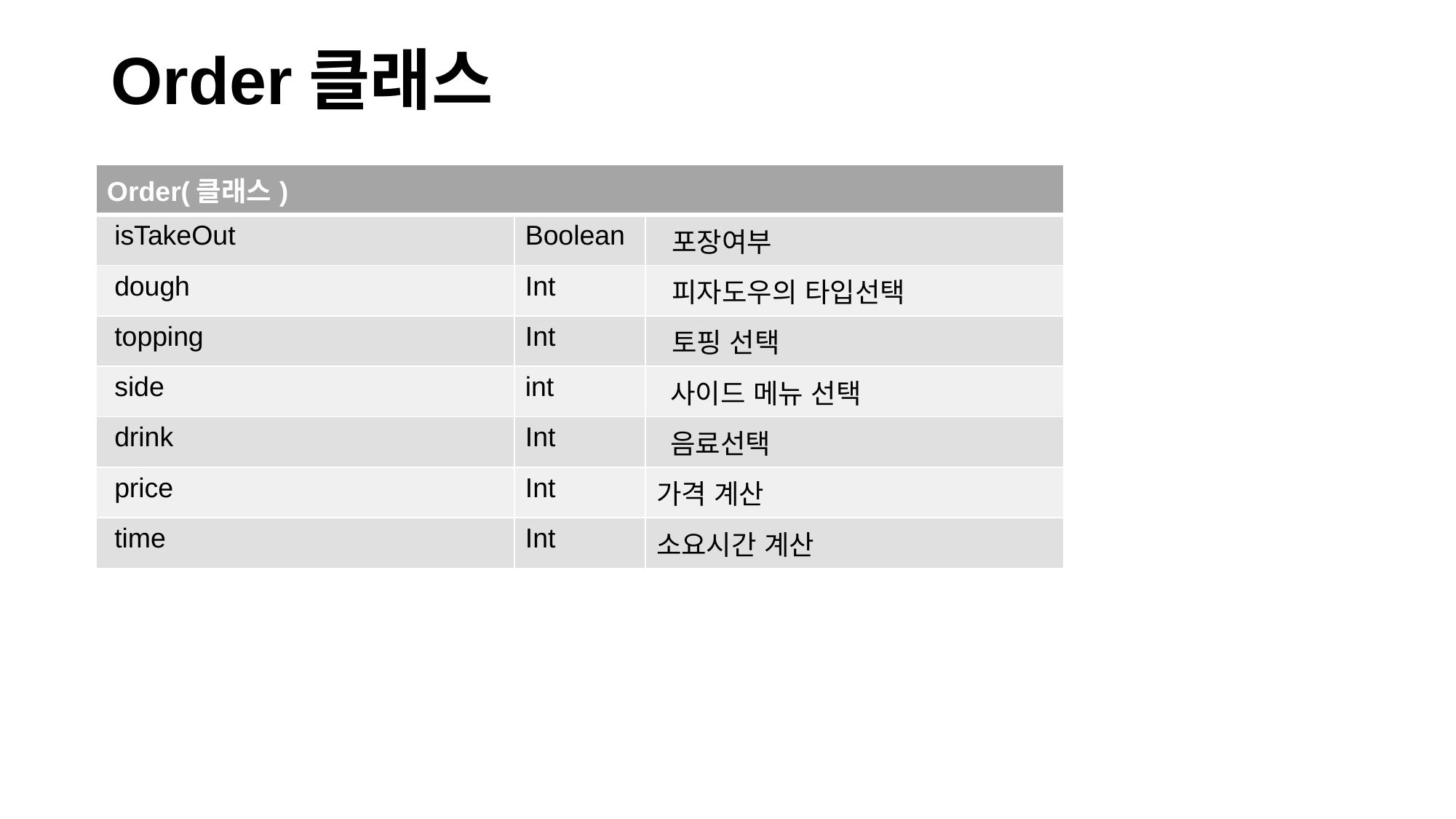

# Order클래스
| Order(클래스) |  |  |
| --- | --- | --- |
| isTakeOut | Boolean | 포장여부 |
| dough | Int | 피자도우의 타입선택 |
| topping | Int | 토핑 선택 |
| side | int | 사이드 메뉴 선택 |
| drink | Int | 음료선택 |
| price | Int | 가격 계산 |
| time | Int | 소요시간 계산 |